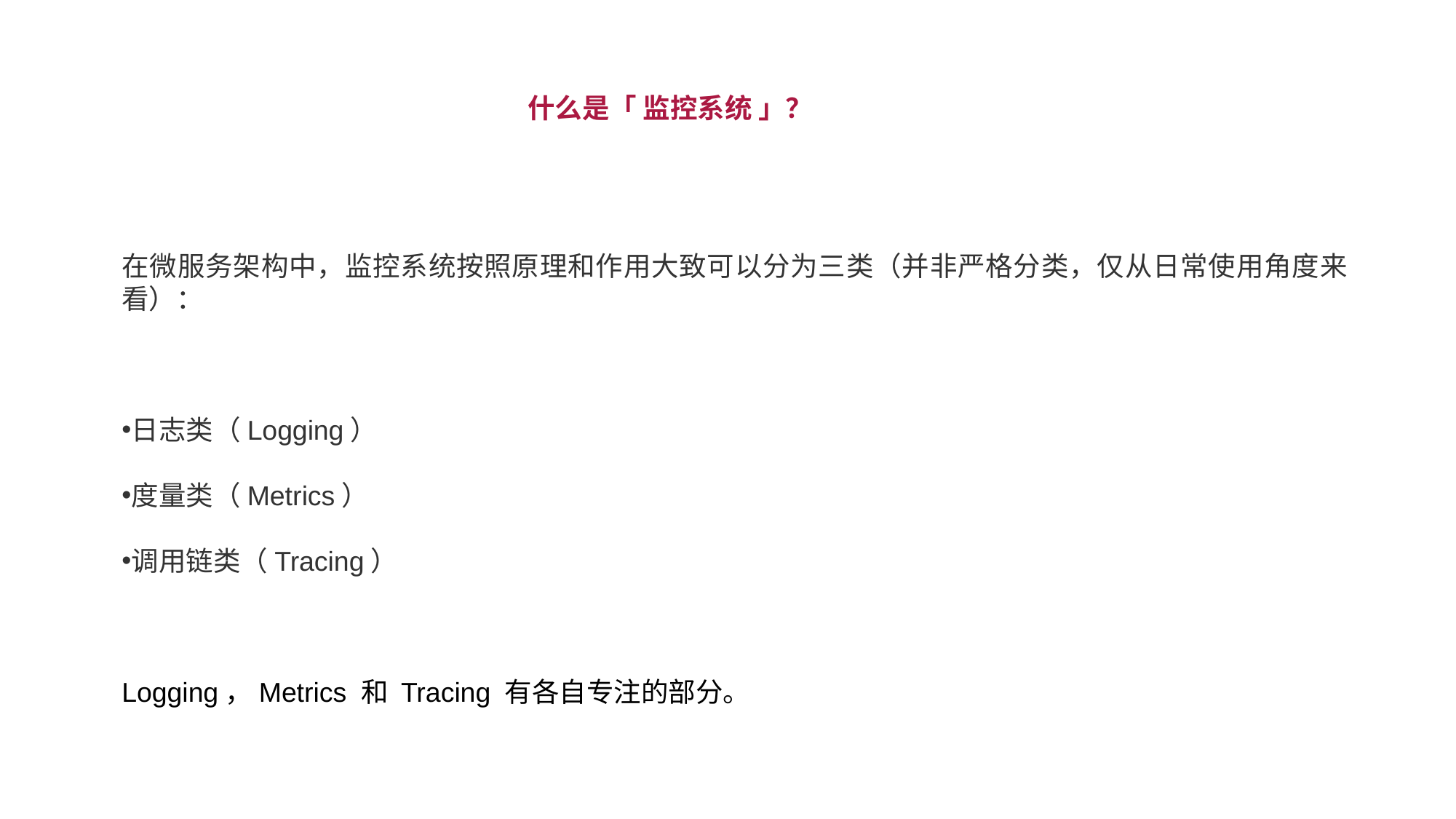

什么是「 监控系统 」？
在微服务架构中，监控系统按照原理和作用大致可以分为三类（并非严格分类，仅从日常使用角度来看）：

日志类（Logging）
度量类（Metrics）
调用链类（Tracing）

Logging，Metrics 和 Tracing 有各自专注的部分。